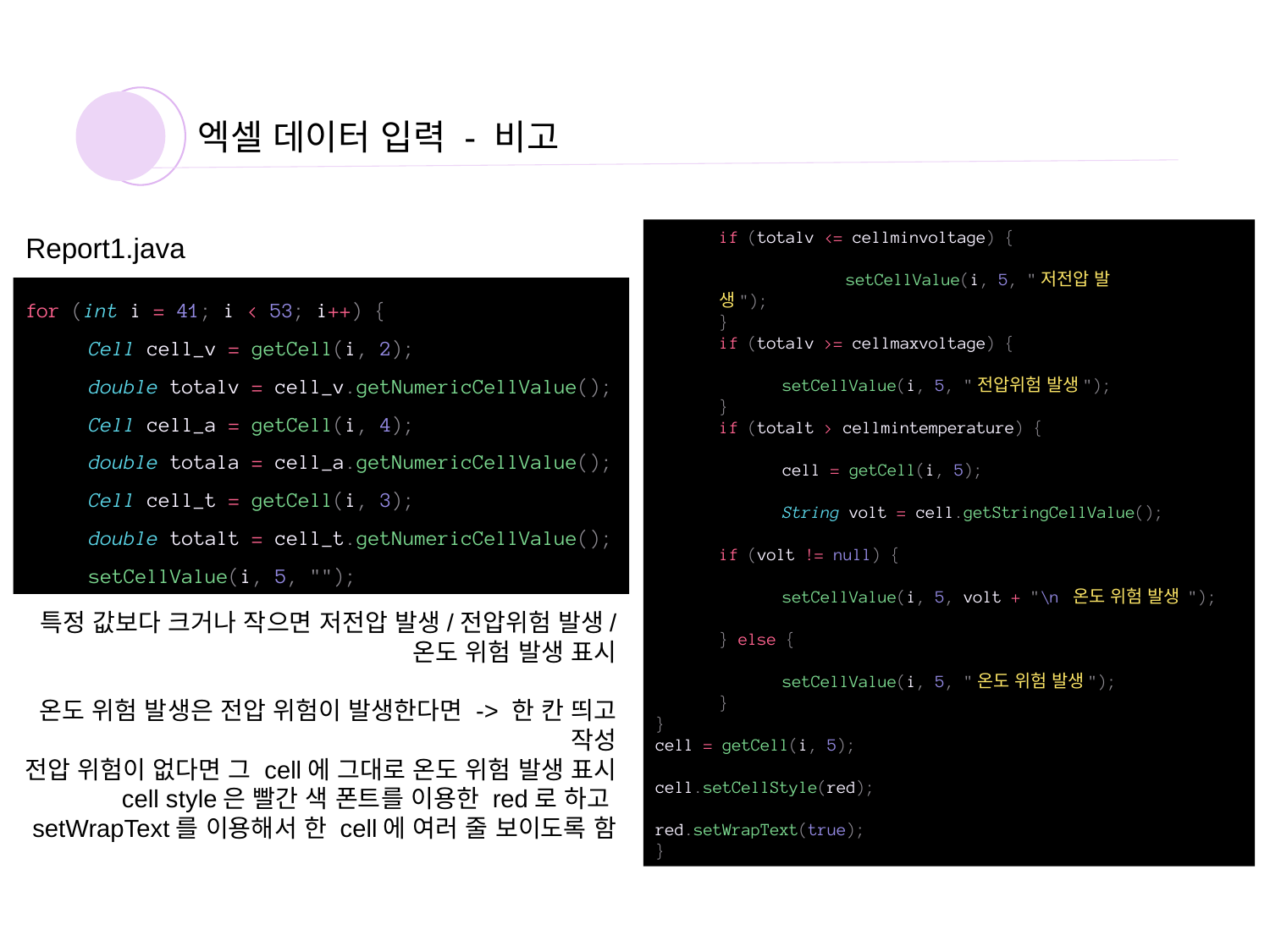

엑셀 데이터 입력 - 비고
if (totalv <= cellminvoltage) {

	setCellValue(i, 5, "저전압 발생");
}
if (totalv >= cellmaxvoltage) {

setCellValue(i, 5, "전압위험 발생");
}
if (totalt > cellmintemperature) {

cell = getCell(i, 5);

String volt = cell.getStringCellValue();

if (volt != null) {

setCellValue(i, 5, volt + "\n 온도 위험 발생 ");

} else {

setCellValue(i, 5, "온도 위험 발생");
}
}
cell = getCell(i, 5);

cell.setCellStyle(red);

red.setWrapText(true);
}
Report1.java
for (int i = 41; i < 53; i++) {
Cell cell_v = getCell(i, 2);
double totalv = cell_v.getNumericCellValue();Cell cell_a = getCell(i, 4);
double totala = cell_a.getNumericCellValue(); Cell cell_t = getCell(i, 3);
double totalt = cell_t.getNumericCellValue(); setCellValue(i, 5, "");
특정 값보다 크거나 작으면 저전압 발생/전압위험 발생/ 온도 위험 발생 표시
온도 위험 발생은 전압 위험이 발생한다면 -> 한 칸 띄고 작성
전압 위험이 없다면 그 cell에 그대로 온도 위험 발생 표시
cell style은 빨간 색 폰트를 이용한 red로 하고
setWrapText를 이용해서 한 cell에 여러 줄 보이도록 함